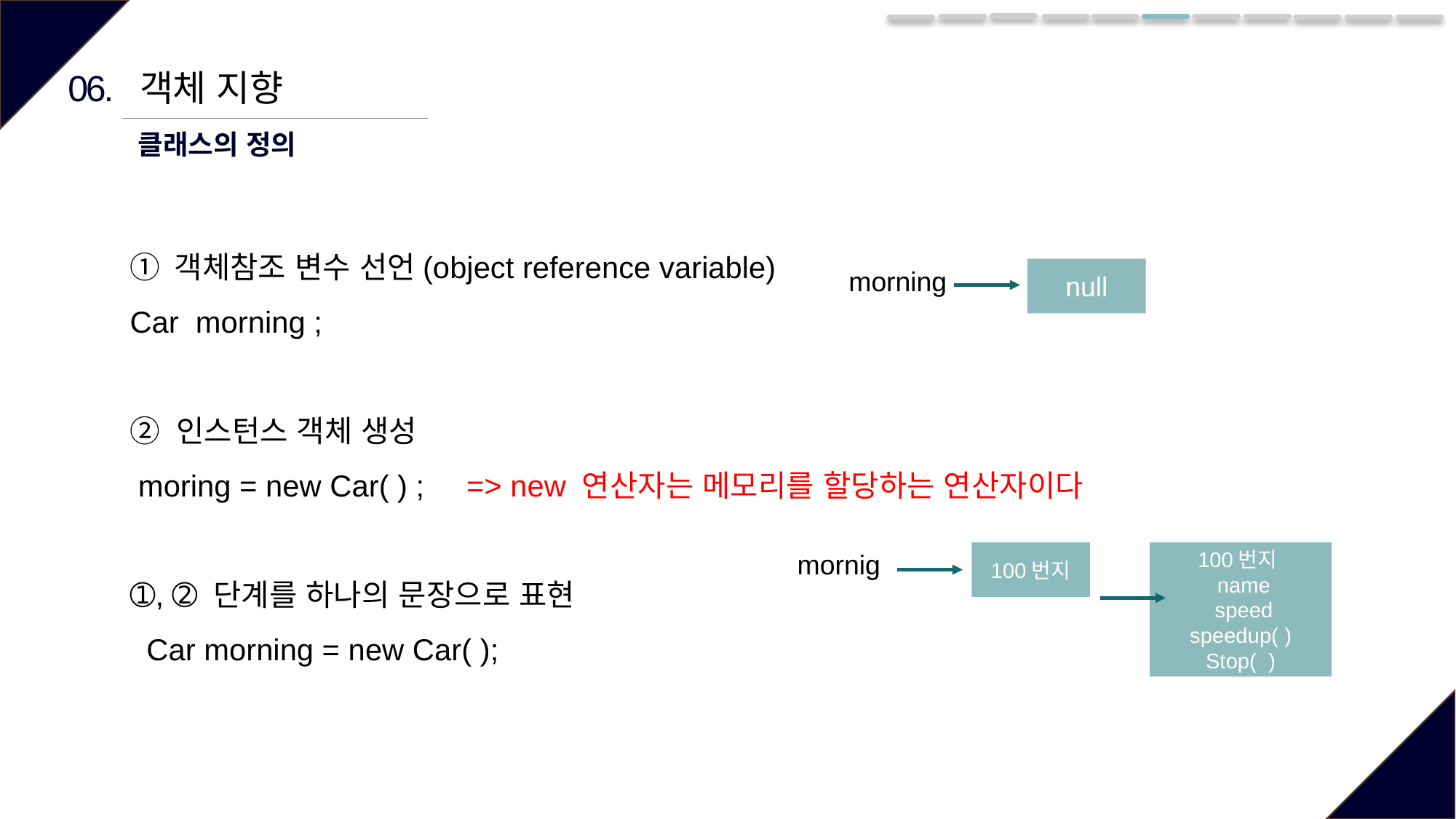

06.
객체 지향
클래스의 정의
➀ 객체참조 변수 선언(object reference variable)
Car  morning ;

➁ 인스턴스 객체 생성
 moring = new Car( ) ;     => new 연산자는 메모리를 할당하는 연산자이다

➀, ➁ 단계를 하나의 문장으로 표현
  Car morning = new Car( );
 morning
null
 mornig
100번지
100번지
 name
 speed
speedup( )
Stop(  )